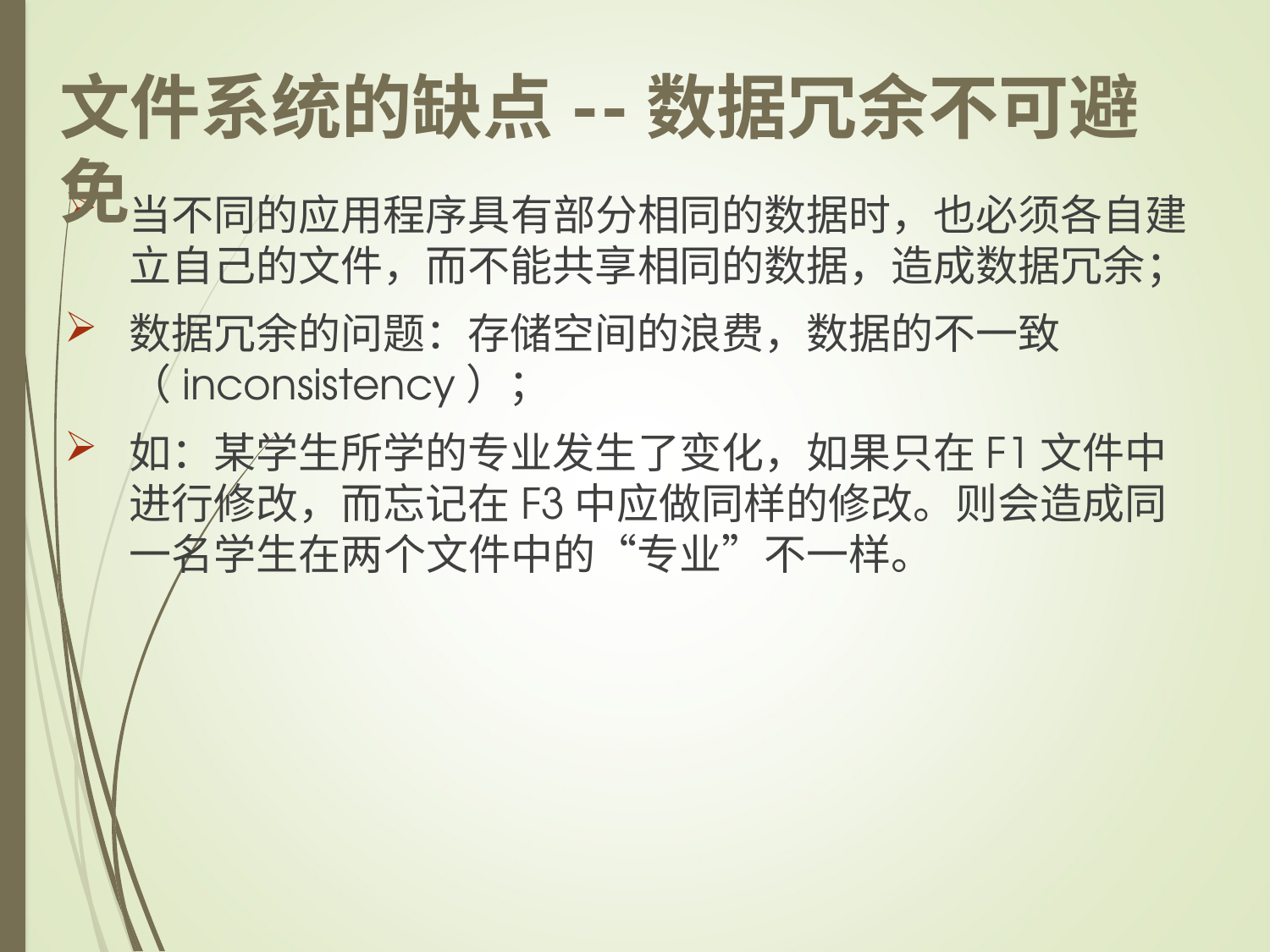

文件系统的缺点--数据冗余不可避免
当不同的应用程序具有部分相同的数据时，也必须各自建立自己的文件，而不能共享相同的数据，造成数据冗余；
数据冗余的问题：存储空间的浪费，数据的不一致（inconsistency）；
如：某学生所学的专业发生了变化，如果只在F1文件中进行修改，而忘记在F3中应做同样的修改。则会造成同一名学生在两个文件中的“专业”不一样。